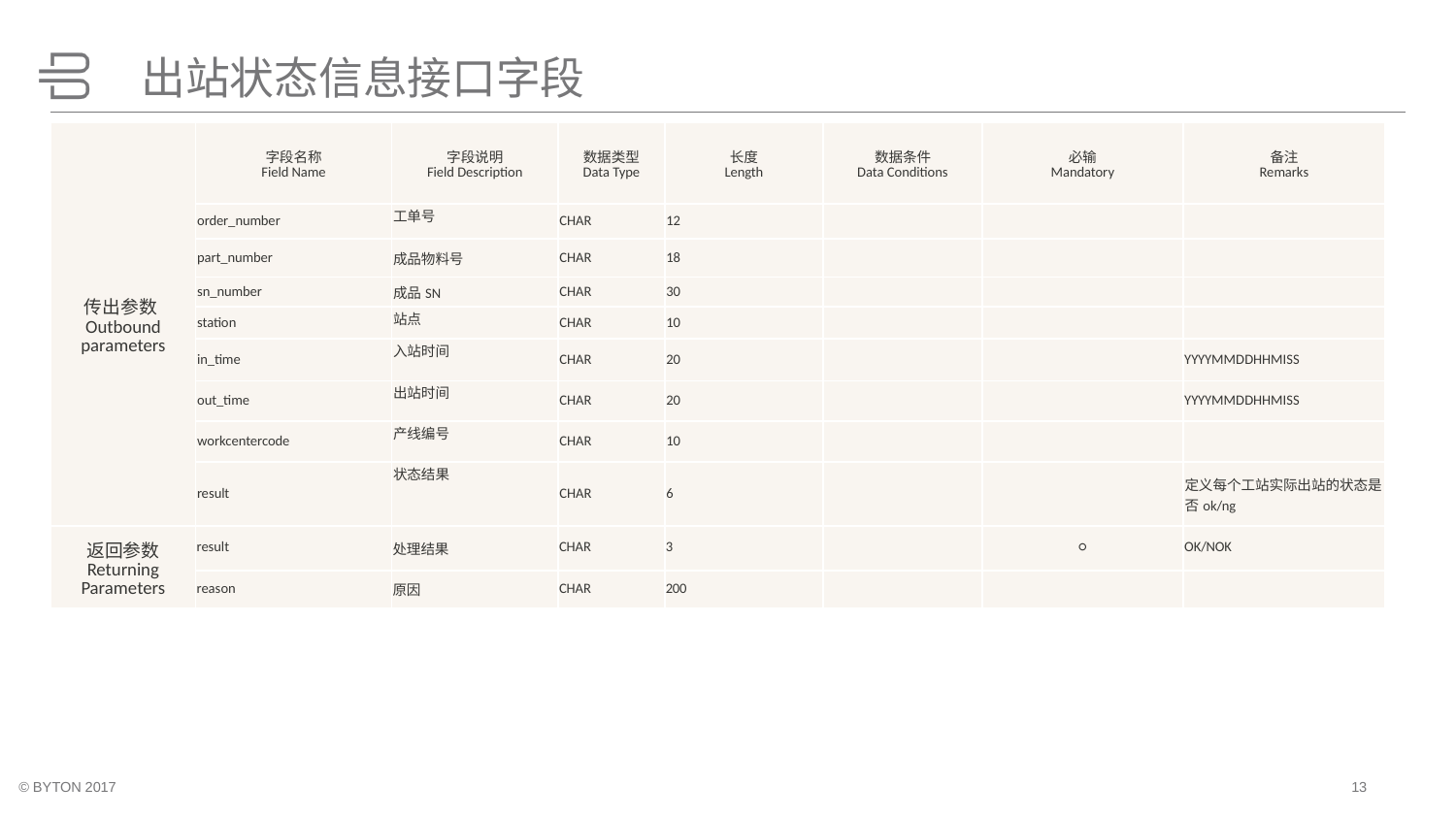

# 出站状态信息接口字段
| 传出参数Outbound parameters | 字段名称 Field Name | 字段说明 Field Description | 数据类型 Data Type | 长度 Length | 数据条件 Data Conditions | 必输 Mandatory | 备注 Remarks |
| --- | --- | --- | --- | --- | --- | --- | --- |
|  | order\_number | 工单号 | CHAR | 12 |  |  |  |
|  | part\_number | 成品物料号 | CHAR | 18 |  |  |  |
|  | sn\_number | 成品SN | CHAR | 30 |  |  |  |
|  | station | 站点 | CHAR | 10 |  |  |  |
|  | in\_time | 入站时间 | CHAR | 20 |  |  | YYYYMMDDHHMISS |
|  | out\_time | 出站时间 | CHAR | 20 |  |  | YYYYMMDDHHMISS |
|  | workcentercode | 产线编号 | CHAR | 10 |  |  |  |
|  | result | 状态结果 | CHAR | 6 |  |  | 定义每个工站实际出站的状态是否ok/ng |
| 返回参数 Returning Parameters | result | 处理结果 | CHAR | 3 |  | ○ | OK/NOK |
|  | reason | 原因 | CHAR | 200 |  |  |  |
13
© BYTON 2017